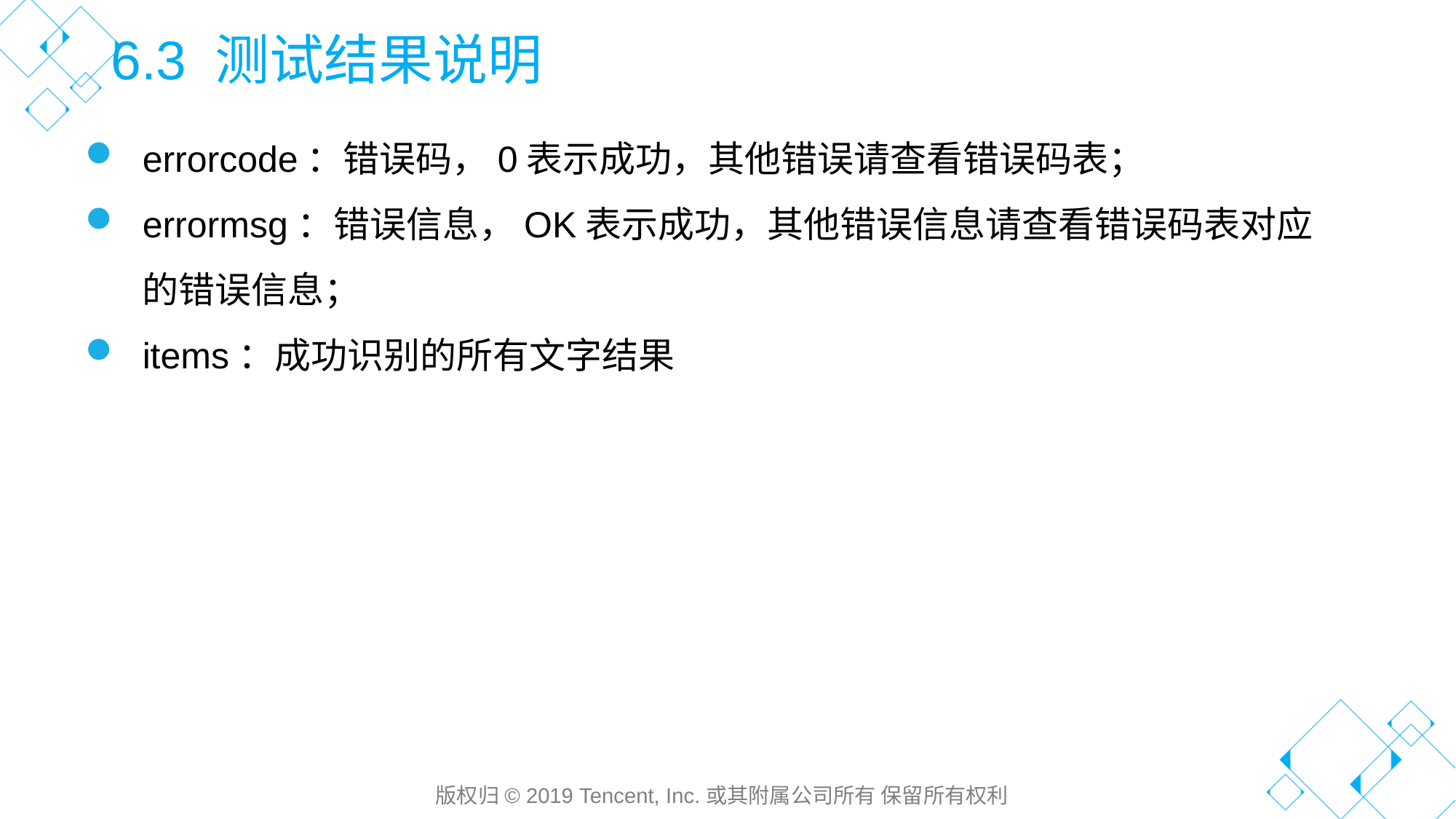

6.3 测试结果说明
errorcode：错误码，0表示成功，其他错误请查看错误码表；
errormsg：错误信息，OK表示成功，其他错误信息请查看错误码表对应的错误信息；
items：成功识别的所有文字结果